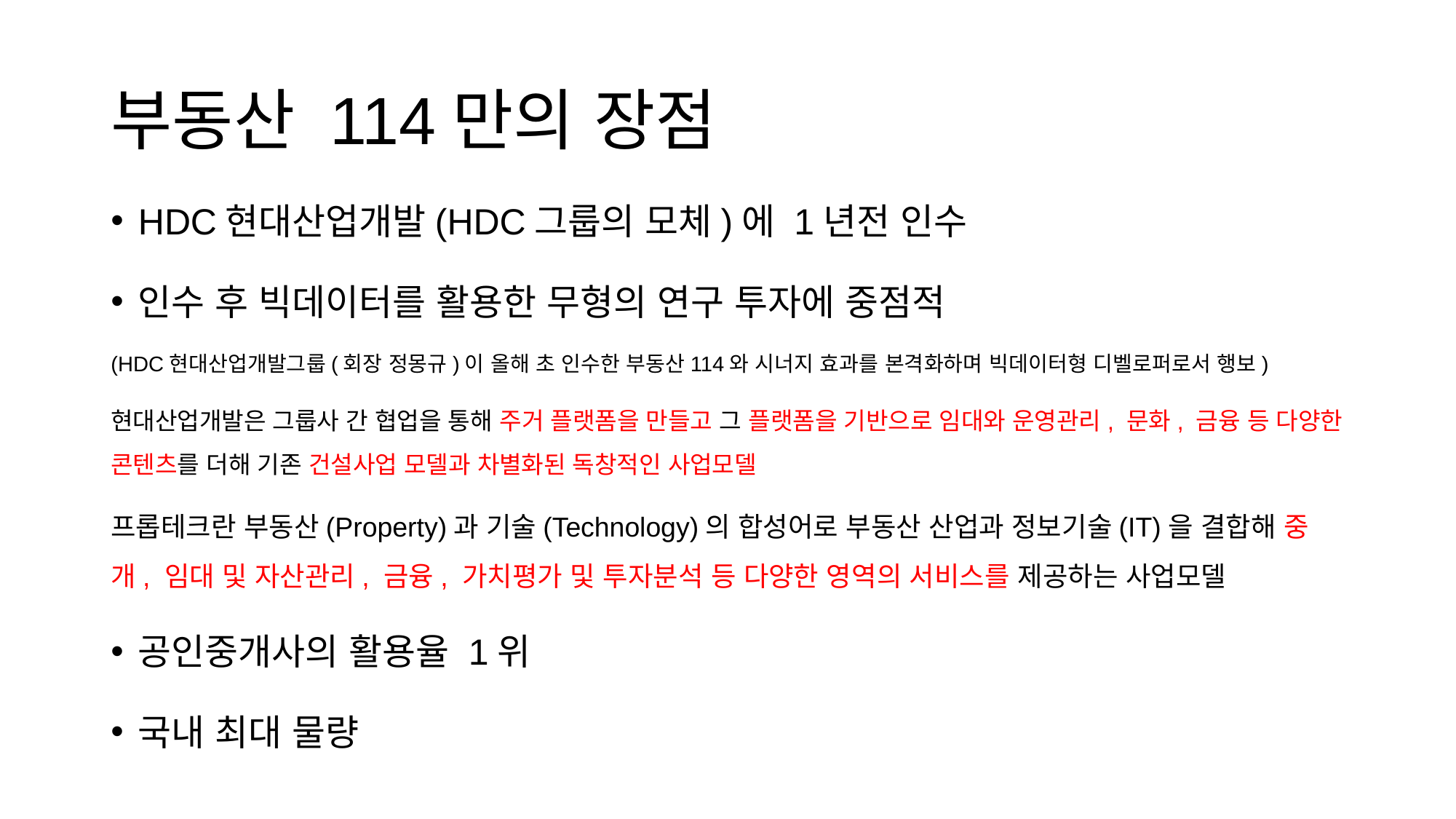

# 부동산 114만의 장점
HDC현대산업개발(HDC그룹의 모체)에 1년전 인수
인수 후 빅데이터를 활용한 무형의 연구 투자에 중점적
(HDC현대산업개발그룹(회장 정몽규)이 올해 초 인수한 부동산114와 시너지 효과를 본격화하며 빅데이터형 디벨로퍼로서 행보)
현대산업개발은 그룹사 간 협업을 통해 주거 플랫폼을 만들고 그 플랫폼을 기반으로 임대와 운영관리, 문화, 금융 등 다양한 콘텐츠를 더해 기존 건설사업 모델과 차별화된 독창적인 사업모델
프롭테크란 부동산(Property)과 기술(Technology)의 합성어로 부동산 산업과 정보기술(IT)을 결합해 중개, 임대 및 자산관리, 금융, 가치평가 및 투자분석 등 다양한 영역의 서비스를 제공하는 사업모델
공인중개사의 활용율 1위
국내 최대 물량